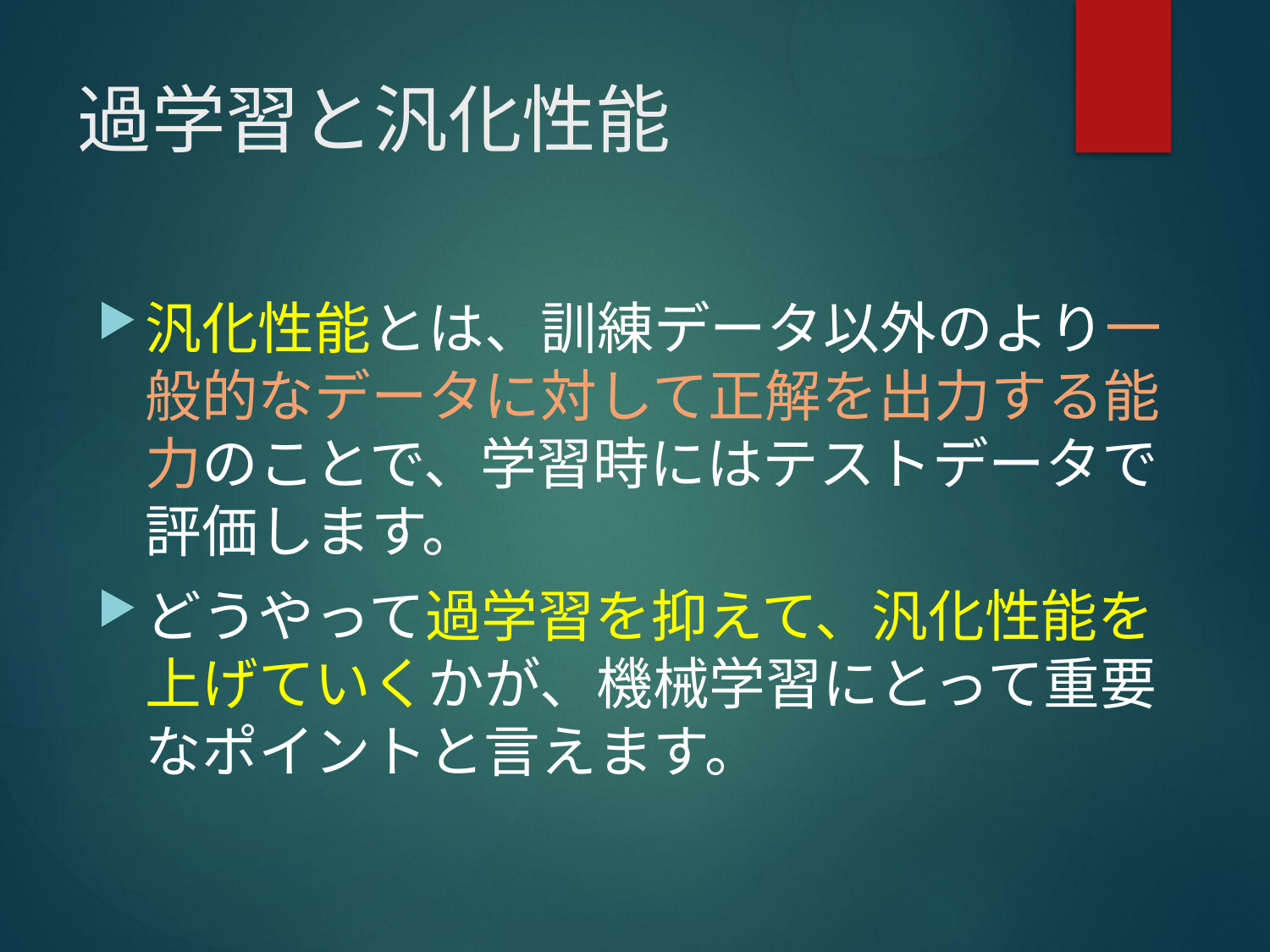

# 過学習と汎化性能
汎化性能とは、訓練データ以外のより一般的なデータに対して正解を出力する能力のことで、学習時にはテストデータで評価します。
どうやって過学習を抑えて、汎化性能を上げていくかが、機械学習にとって重要なポイントと言えます。